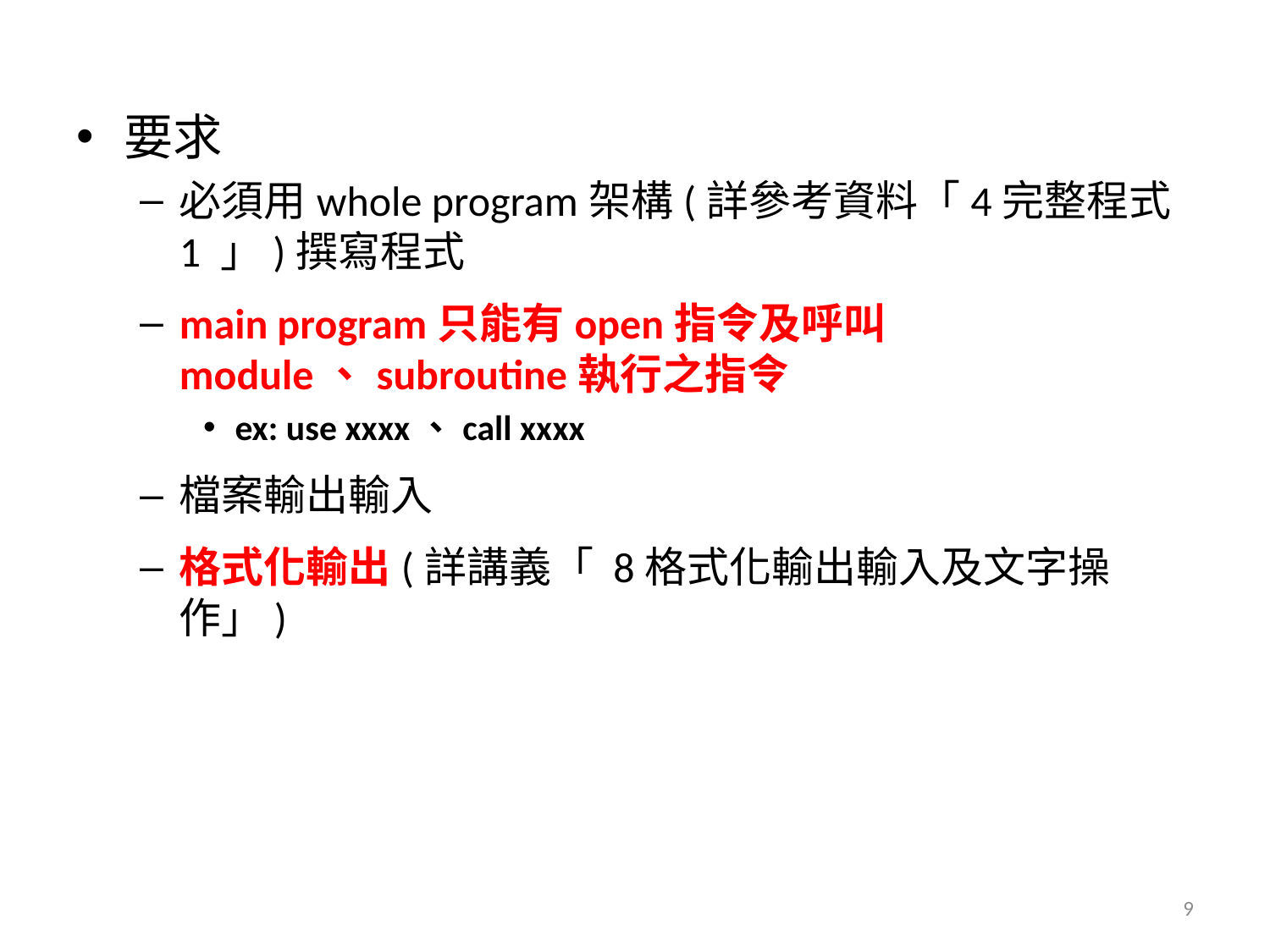

要求
必須用whole program架構(詳參考資料「4完整程式1 」)撰寫程式
main program只能有open指令及呼叫module、subroutine執行之指令
ex: use xxxx、call xxxx
檔案輸出輸入
格式化輸出(詳講義「 8格式化輸出輸入及文字操作」)
9